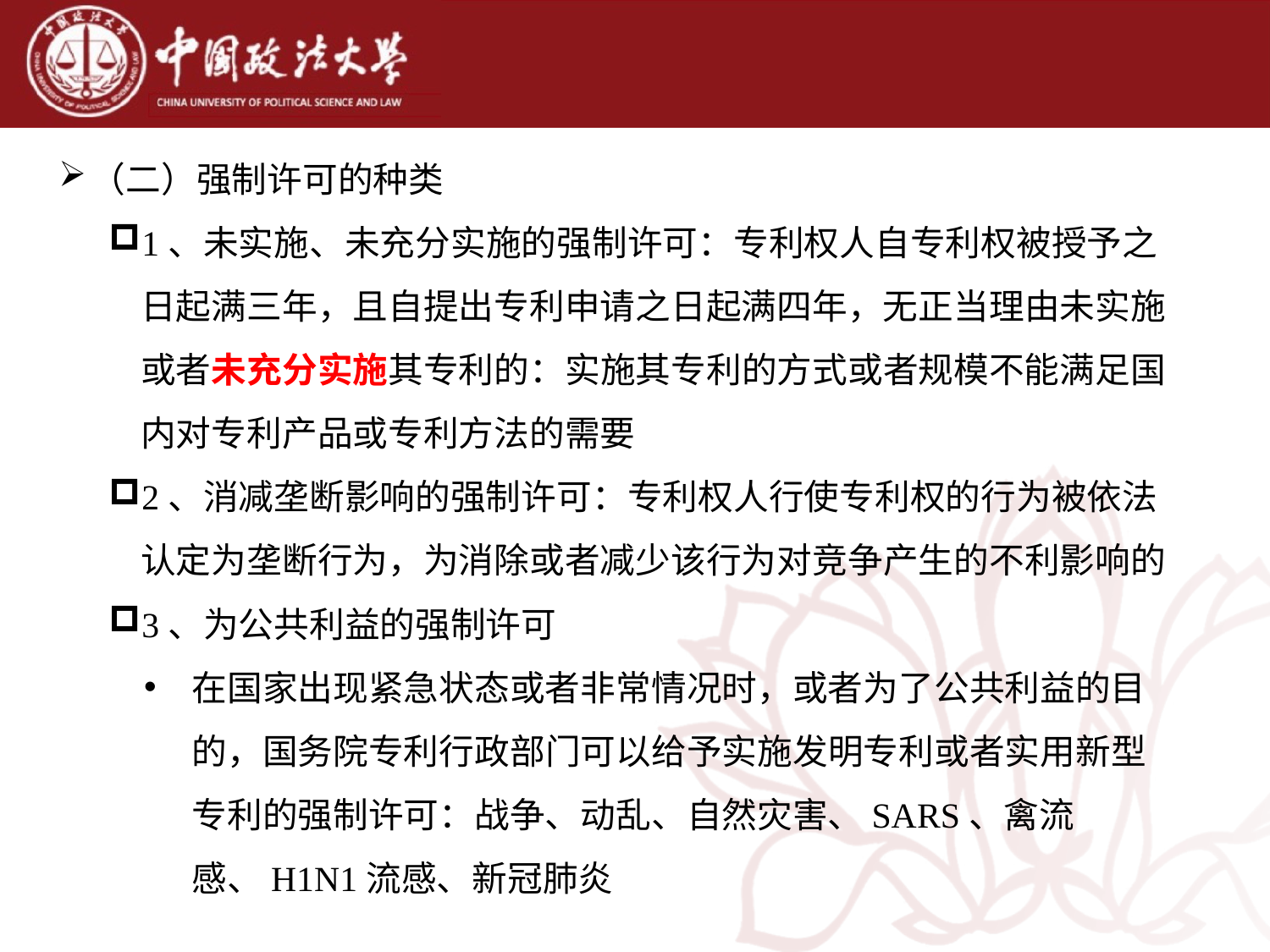

（二）强制许可的种类
1、未实施、未充分实施的强制许可：专利权人自专利权被授予之日起满三年，且自提出专利申请之日起满四年，无正当理由未实施或者未充分实施其专利的：实施其专利的方式或者规模不能满足国内对专利产品或专利方法的需要
2、消减垄断影响的强制许可：专利权人行使专利权的行为被依法认定为垄断行为，为消除或者减少该行为对竞争产生的不利影响的
3、为公共利益的强制许可
在国家出现紧急状态或者非常情况时，或者为了公共利益的目的，国务院专利行政部门可以给予实施发明专利或者实用新型专利的强制许可：战争、动乱、自然灾害、SARS、禽流感、H1N1流感、新冠肺炎